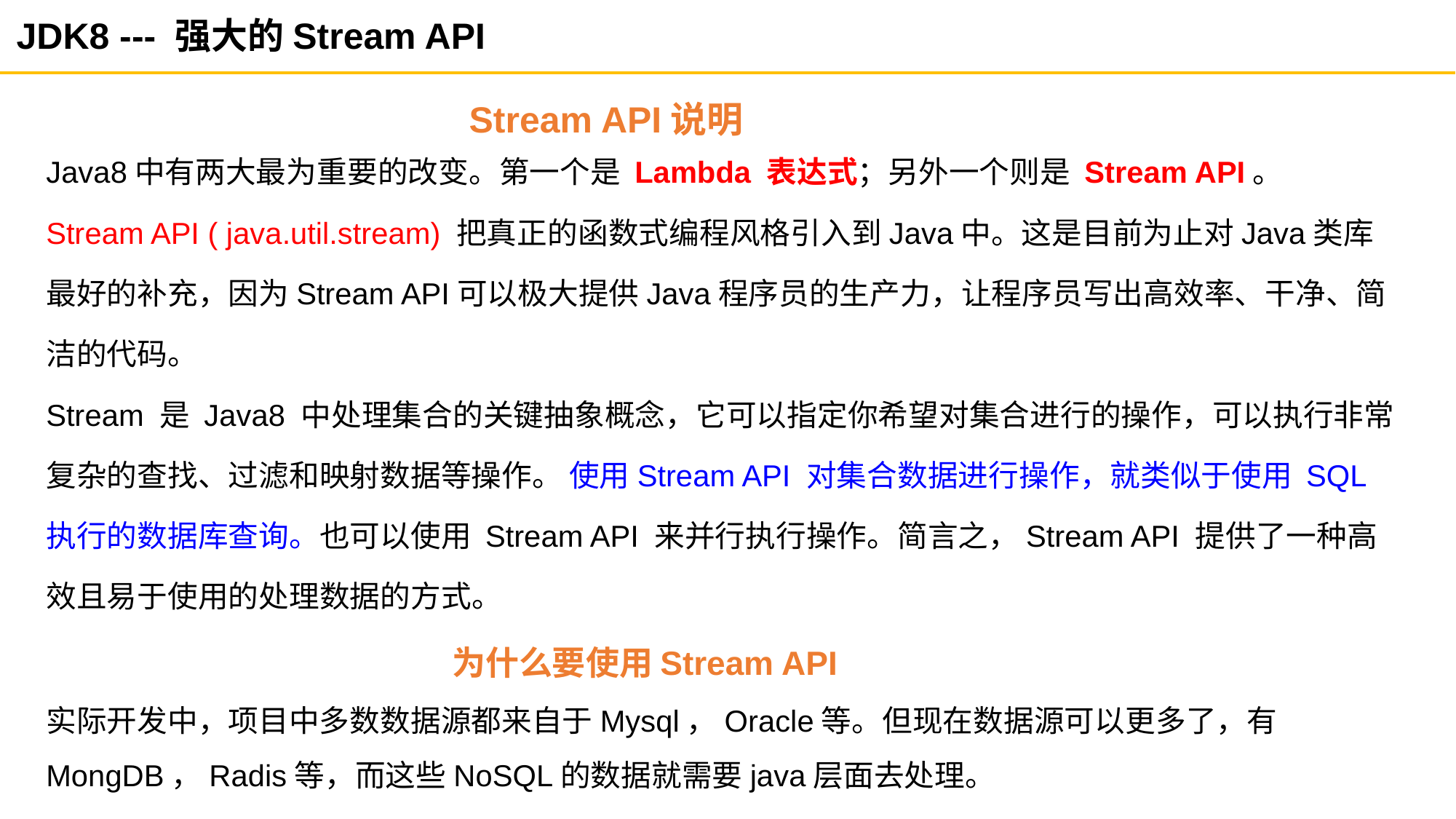

JDK8 --- 强大的Stream API
Stream API说明
Java8中有两大最为重要的改变。第一个是 Lambda 表达式；另外一个则是 Stream API。
Stream API ( java.util.stream) 把真正的函数式编程风格引入到Java中。这是目前为止对Java类库最好的补充，因为Stream API可以极大提供Java程序员的生产力，让程序员写出高效率、干净、简洁的代码。
Stream 是 Java8 中处理集合的关键抽象概念，它可以指定你希望对集合进行的操作，可以执行非常复杂的查找、过滤和映射数据等操作。 使用Stream API 对集合数据进行操作，就类似于使用 SQL 执行的数据库查询。也可以使用 Stream API 来并行执行操作。简言之，Stream API 提供了一种高效且易于使用的处理数据的方式。
为什么要使用Stream API
实际开发中，项目中多数数据源都来自于Mysql，Oracle等。但现在数据源可以更多了，有MongDB，Radis等，而这些NoSQL的数据就需要java层面去处理。